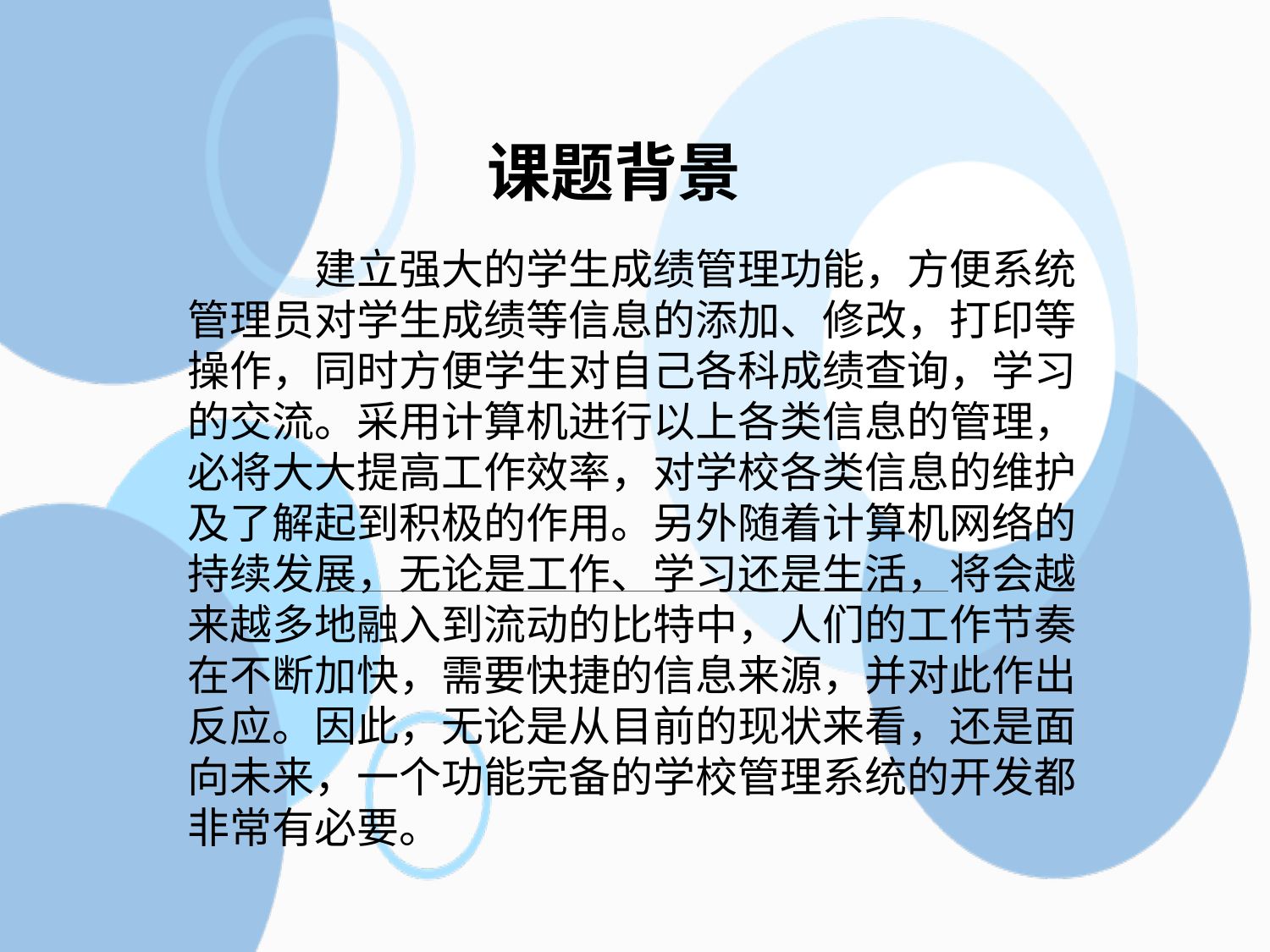

课题背景
	建立强大的学生成绩管理功能，方便系统管理员对学生成绩等信息的添加、修改，打印等操作，同时方便学生对自己各科成绩查询，学习的交流。采用计算机进行以上各类信息的管理，必将大大提高工作效率，对学校各类信息的维护及了解起到积极的作用。另外随着计算机网络的持续发展，无论是工作、学习还是生活，将会越来越多地融入到流动的比特中，人们的工作节奏在不断加快，需要快捷的信息来源，并对此作出反应。因此，无论是从目前的现状来看，还是面向未来，一个功能完备的学校管理系统的开发都非常有必要。